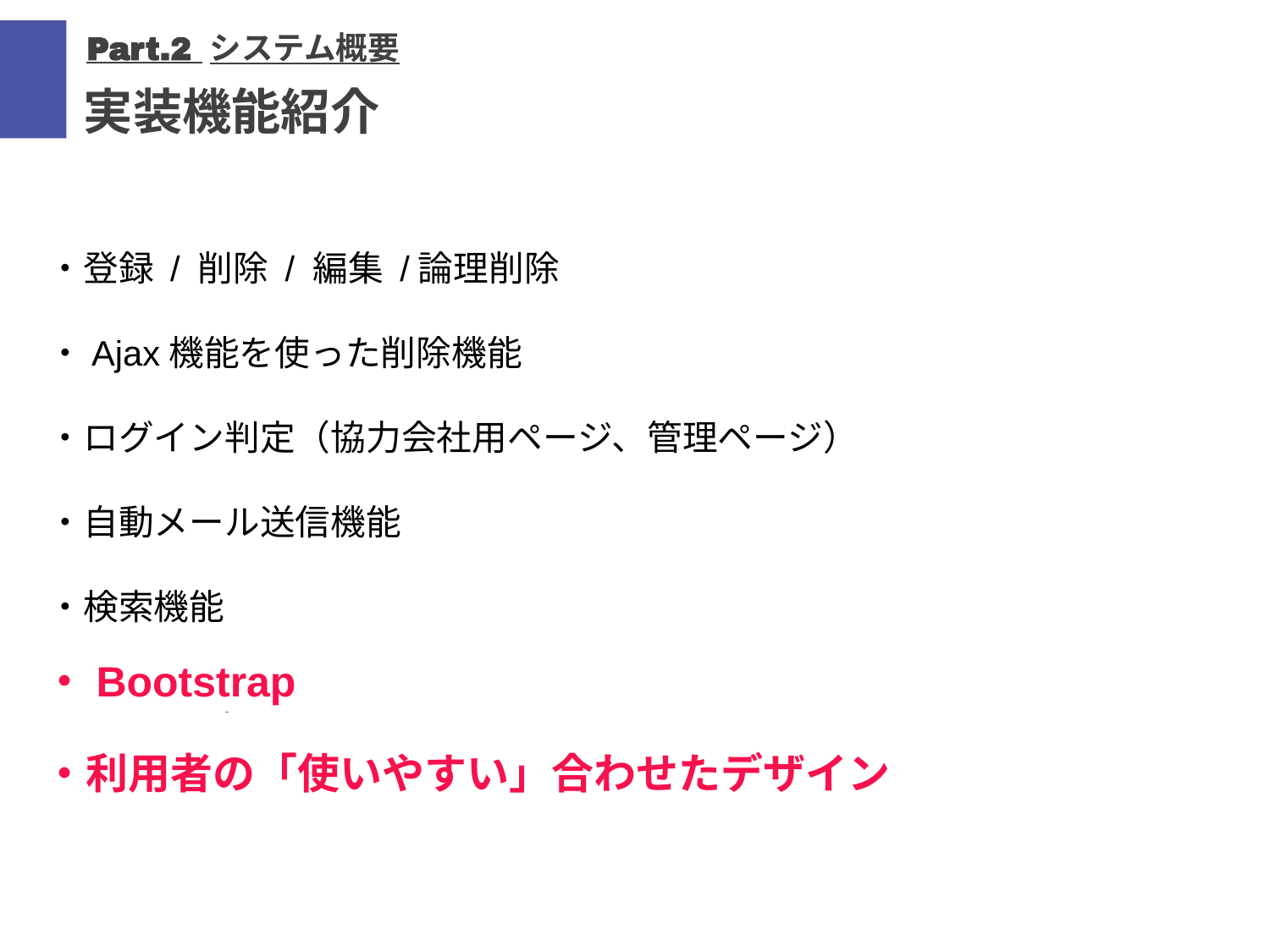

Part.2 システム概要
実装機能紹介
　・登録 / 削除 / 編集 /論理削除
　・Ajax機能を使った削除機能
　・ログイン判定（協力会社用ページ、管理ページ）
　・自動メール送信機能
　・検索機能
　・Bootstrap
　・利用者の「使いやすい」合わせたデザイン

・Bootstrap
・利用者の「使いやすい」合わせたデザイン